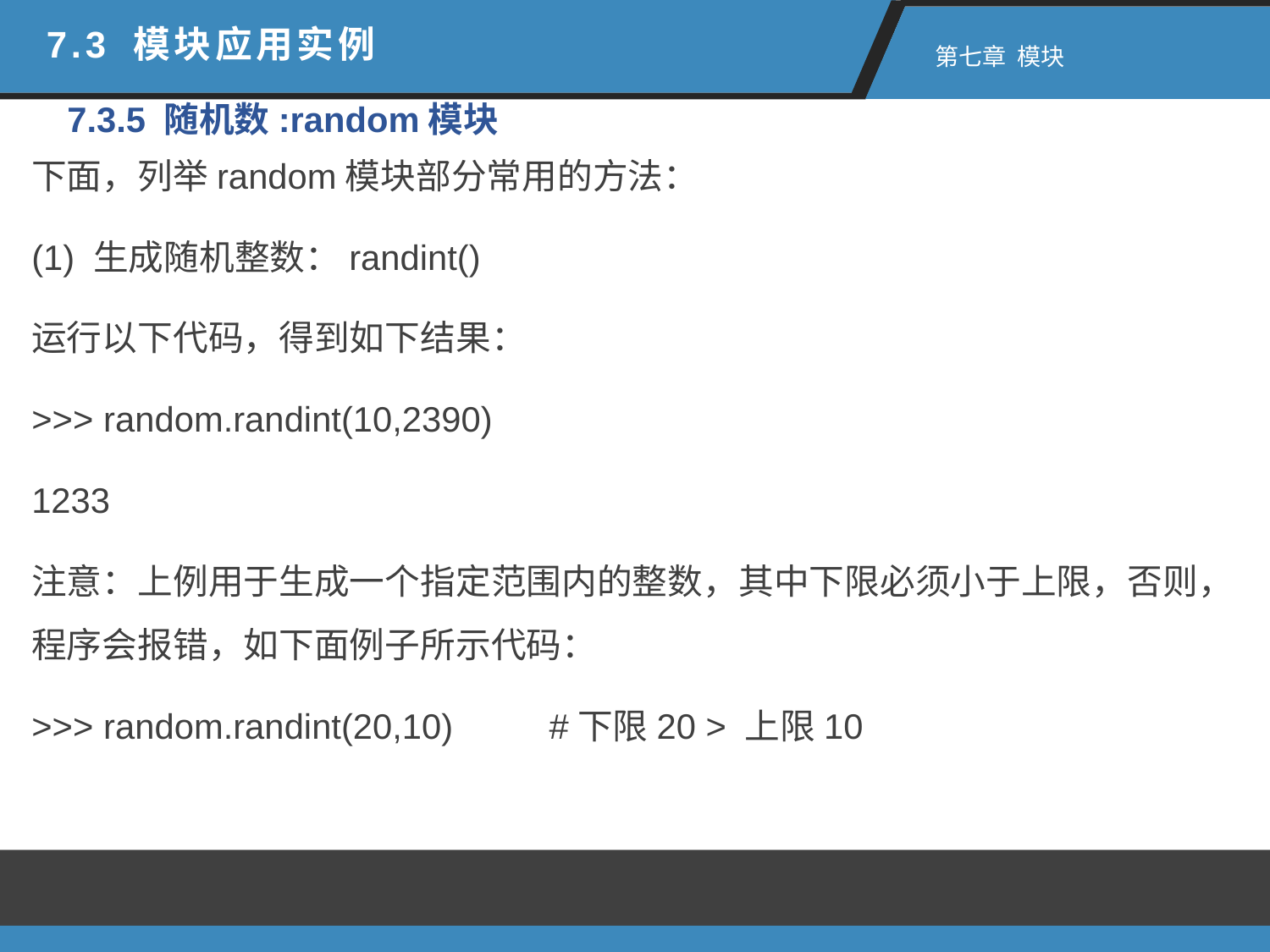

7.3 模块应用实例
  第七章  模块
7.3.5 随机数:random模块
下面，列举random模块部分常用的方法：
(1) 生成随机整数：randint()
运行以下代码，得到如下结果：
>>> random.randint(10,2390)
1233
注意：上例用于生成一个指定范围内的整数，其中下限必须小于上限，否则，程序会报错，如下面例子所示代码：
>>> random.randint(20,10)	 #下限20 > 上限10